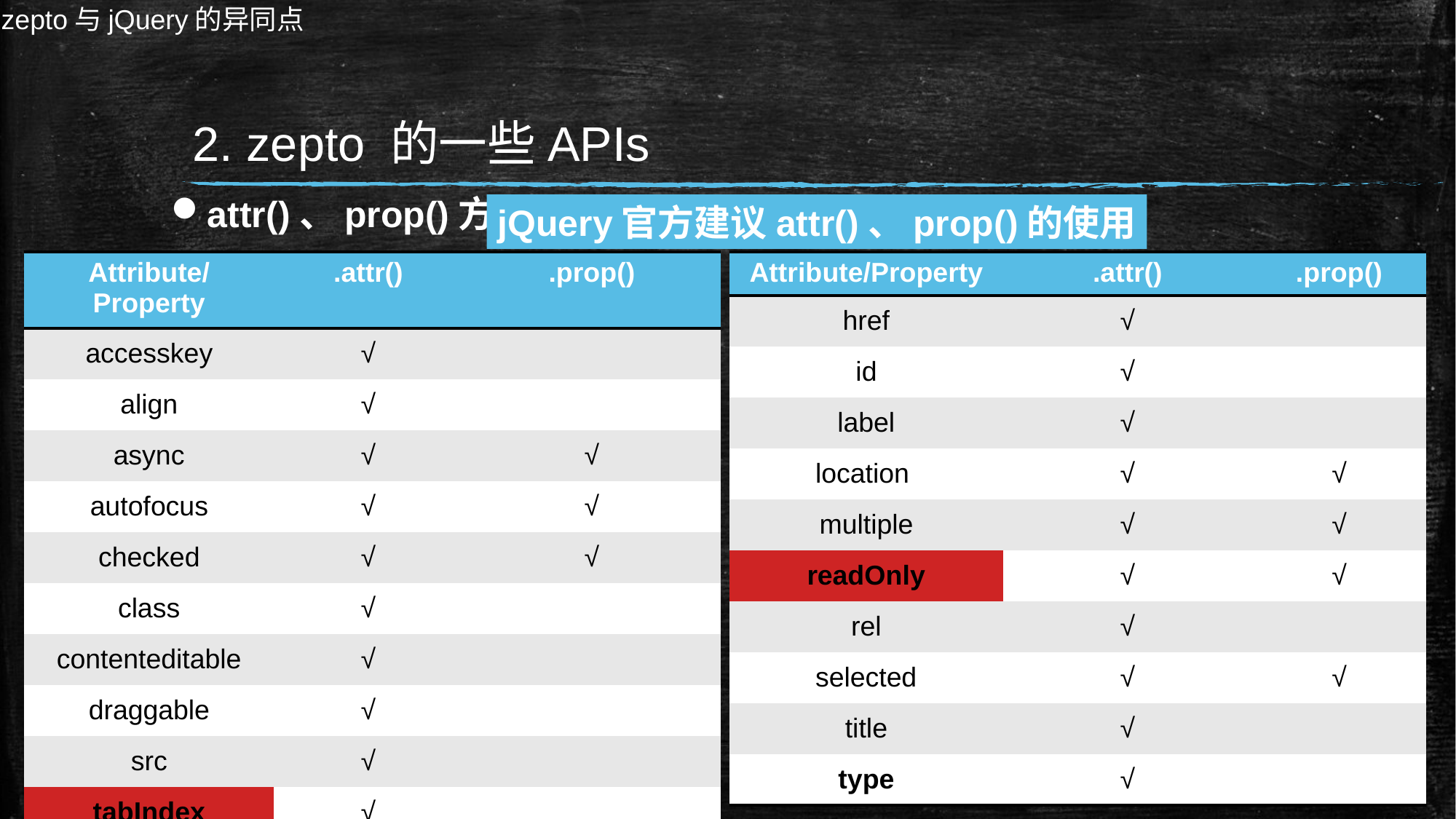

zepto与jQuery的异同点
# 2. zepto 的一些APIs
attr()、prop()方法
jQuery官方建议attr()、prop()的使用
| Attribute/Property | .attr() | .prop() |
| --- | --- | --- |
| accesskey | √ |  |
| align | √ |  |
| async | √ | √ |
| autofocus | √ | √ |
| checked | √ | √ |
| class | √ |  |
| contenteditable | √ |  |
| draggable | √ |  |
| src | √ |  |
| tabIndex | √ |  |
| Attribute/Property | .attr() | .prop() |
| --- | --- | --- |
| href | √ |  |
| id | √ |  |
| label | √ |  |
| location | √ | √ |
| multiple | √ | √ |
| readOnly | √ | √ |
| rel | √ |  |
| selected | √ | √ |
| title | √ |  |
| type | √ |  |